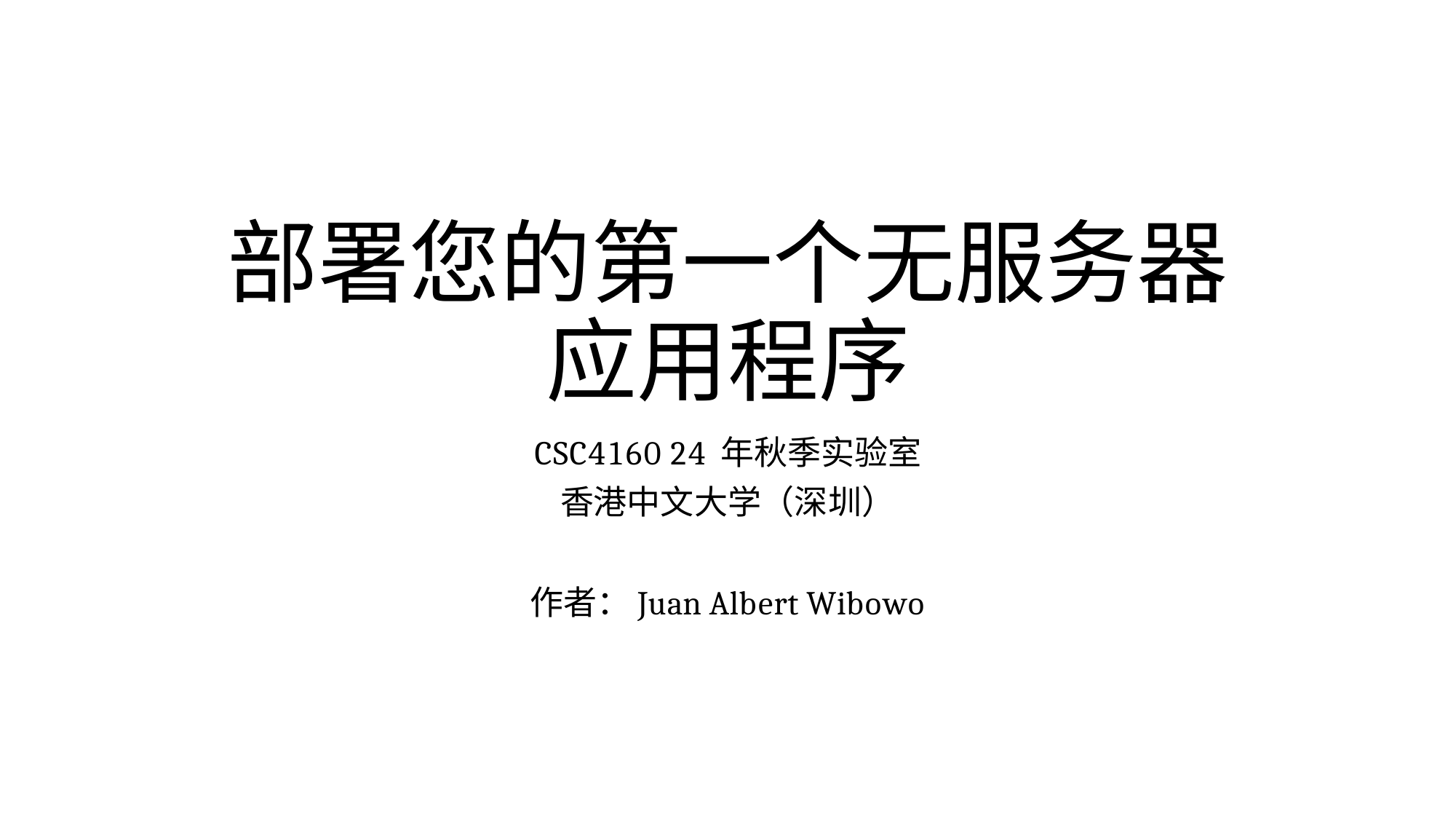

# 部署您的第一个无服务器应用程序
CSC4160 24 年秋季实验室
香港中文大学（深圳）

作者：Juan Albert Wibowo